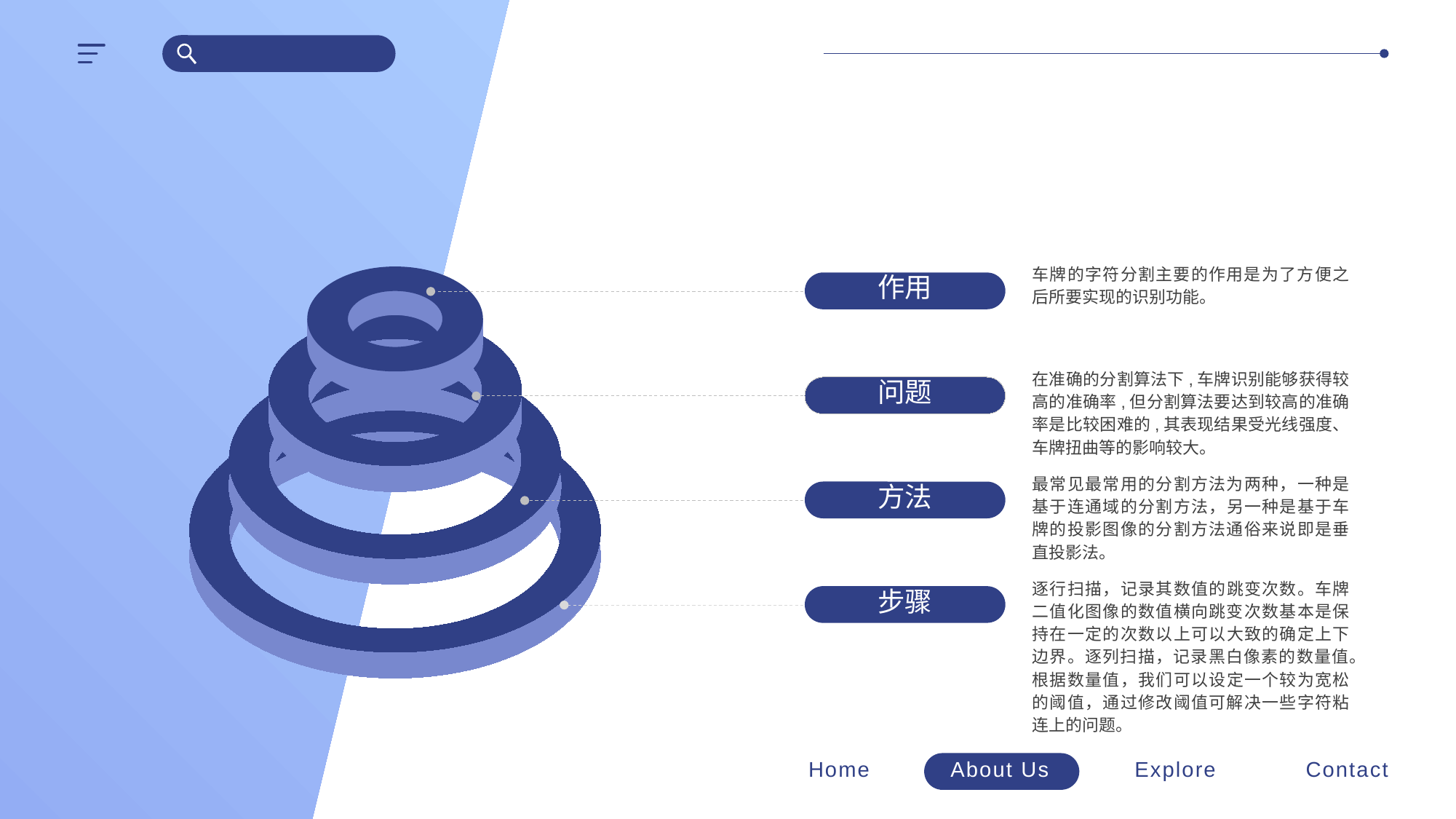

车牌的字符分割主要的作用是为了方便之后所要实现的识别功能。
作用

在准确的分割算法下,车牌识别能够获得较高的准确率,但分割算法要达到较高的准确率是比较困难的,其表现结果受光线强度、车牌扭曲等的影响较大。

问题

最常见最常用的分割方法为两种，一种是基于连通域的分割方法，另一种是基于车牌的投影图像的分割方法通俗来说即是垂直投影法。
方法

逐行扫描，记录其数值的跳变次数。车牌二值化图像的数值横向跳变次数基本是保持在一定的次数以上可以大致的确定上下边界。逐列扫描，记录黑白像素的数量值。根据数量值，我们可以设定一个较为宽松的阈值，通过修改阈值可解决一些字符粘连上的问题。
步骤

Home
About Us

Explore
Contact